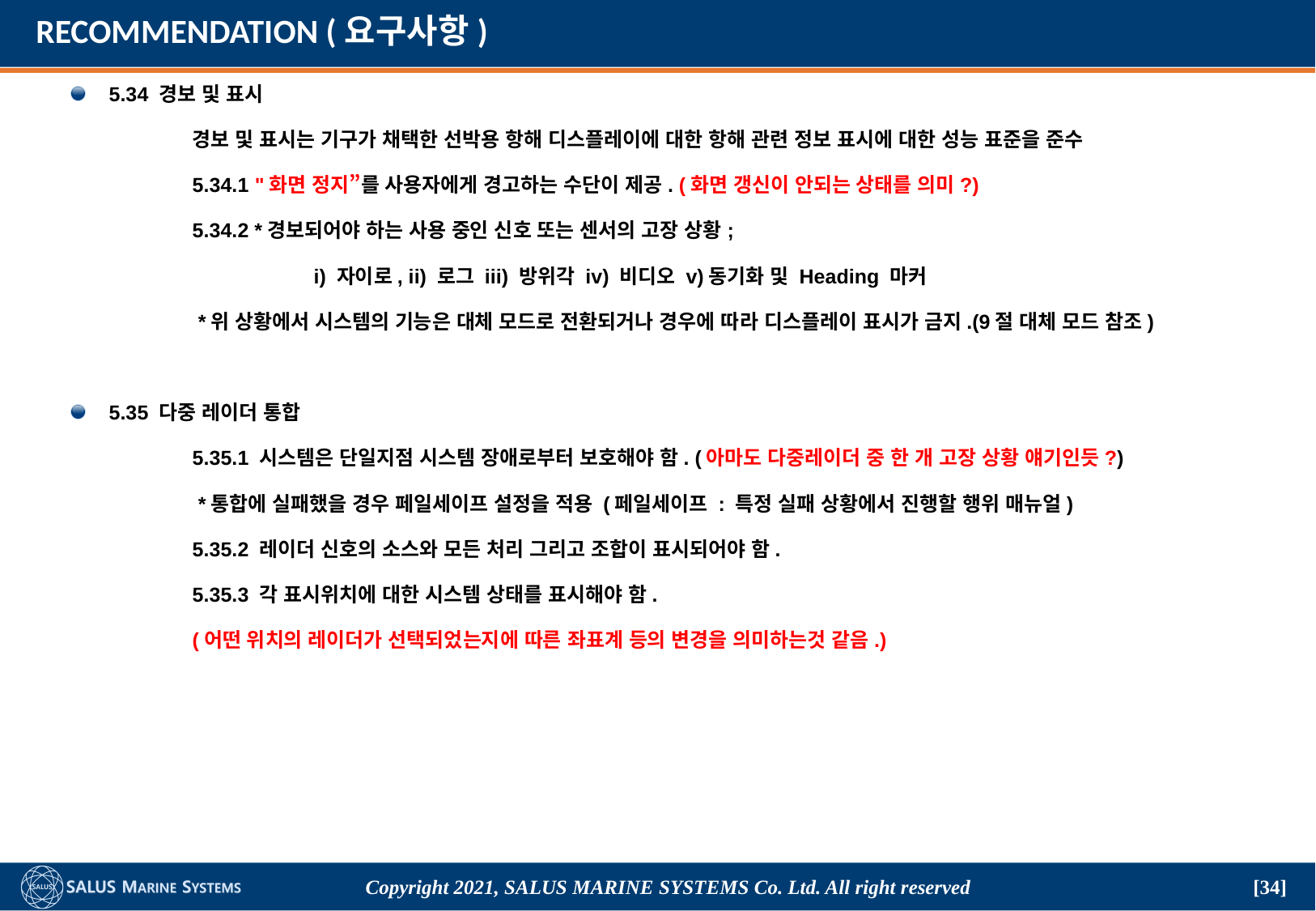

# RECOMMENDATION (요구사항)
5.34 경보 및 표시
	경보 및 표시는 기구가 채택한 선박용 항해 디스플레이에 대한 항해 관련 정보 표시에 대한 성능 표준을 준수
	5.34.1 "화면 정지”를 사용자에게 경고하는 수단이 제공. (화면 갱신이 안되는 상태를 의미?)
	5.34.2 *경보되어야 하는 사용 중인 신호 또는 센서의 고장 상황;
		i) 자이로, ii) 로그 iii) 방위각 iv) 비디오 v)동기화 및 Heading 마커
	 *위 상황에서 시스템의 기능은 대체 모드로 전환되거나 경우에 따라 디스플레이 표시가 금지.(9절 대체 모드 참조)

5.35 다중 레이더 통합
	5.35.1 시스템은 단일지점 시스템 장애로부터 보호해야 함. (아마도 다중레이더 중 한 개 고장 상황 얘기인듯?)
	 *통합에 실패했을 경우 페일세이프 설정을 적용 (페일세이프 : 특정 실패 상황에서 진행할 행위 매뉴얼)
	5.35.2 레이더 신호의 소스와 모든 처리 그리고 조합이 표시되어야 함.
	5.35.3 각 표시위치에 대한 시스템 상태를 표시해야 함.
	(어떤 위치의 레이더가 선택되었는지에 따른 좌표계 등의 변경을 의미하는것 같음.)

Copyright 2021, SALUS Marine Systems Co. Ltd. All right reserved
[34]